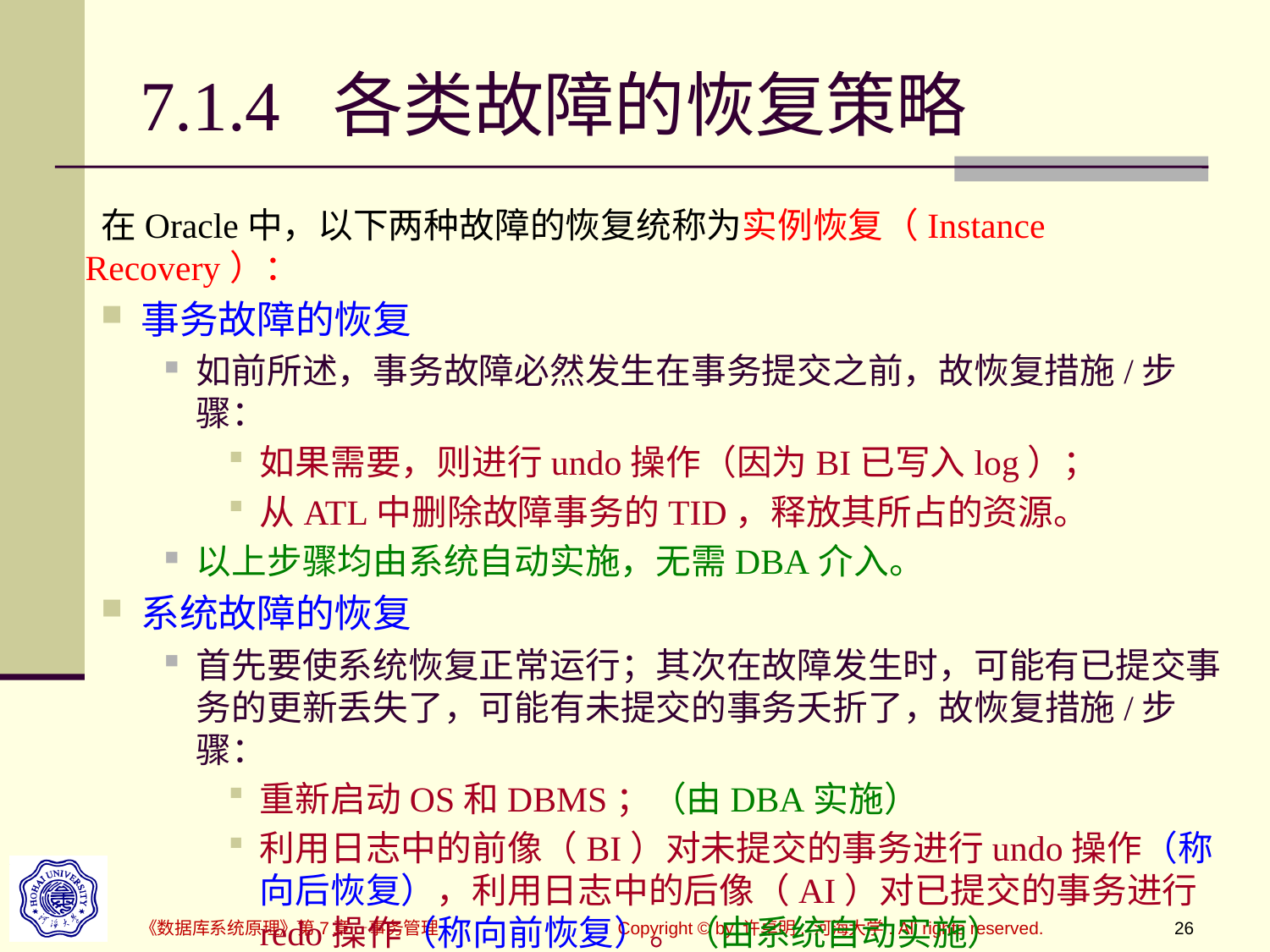

# 7.1.4  各类故障的恢复策略
       在Oracle中，以下两种故障的恢复统称为实例恢复（Instance Recovery）：
事务故障的恢复
如前所述，事务故障必然发生在事务提交之前，故恢复措施/步骤：
如果需要，则进行undo操作（因为BI已写入log）；
从ATL中删除故障事务的TID，释放其所占的资源。
以上步骤均由系统自动实施，无需DBA介入。
系统故障的恢复
首先要使系统恢复正常运行；其次在故障发生时，可能有已提交事务的更新丢失了，可能有未提交的事务夭折了，故恢复措施/步骤：
重新启动OS和DBMS；（由DBA实施）
利用日志中的前像（BI）对未提交的事务进行undo操作（称向后恢复），利用日志中的后像（AI）对已提交的事务进行redo操作（称向前恢复）。（由系统自动实施）
《数据库系统原理》第7章—事务管理
Copyright © by 许卓明, 河海大学. All rights reserved.
26